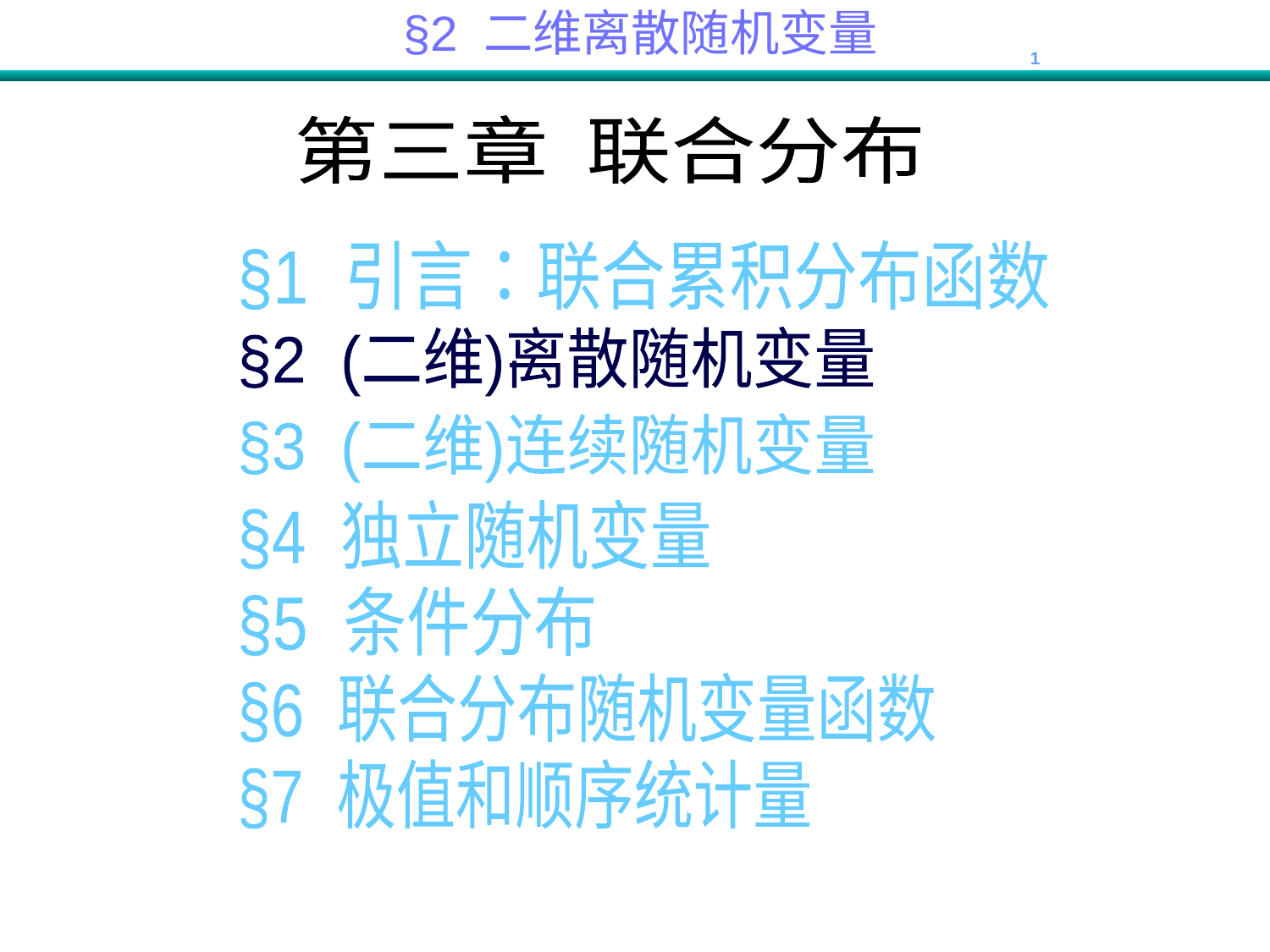

第三章  联合分布
§1  引言：联合累积分布函数
§2  (二维)离散随机变量
§3  (二维)连续随机变量
§4  独立随机变量
§5  条件分布
§6  联合分布随机变量函数
§7  极值和顺序统计量